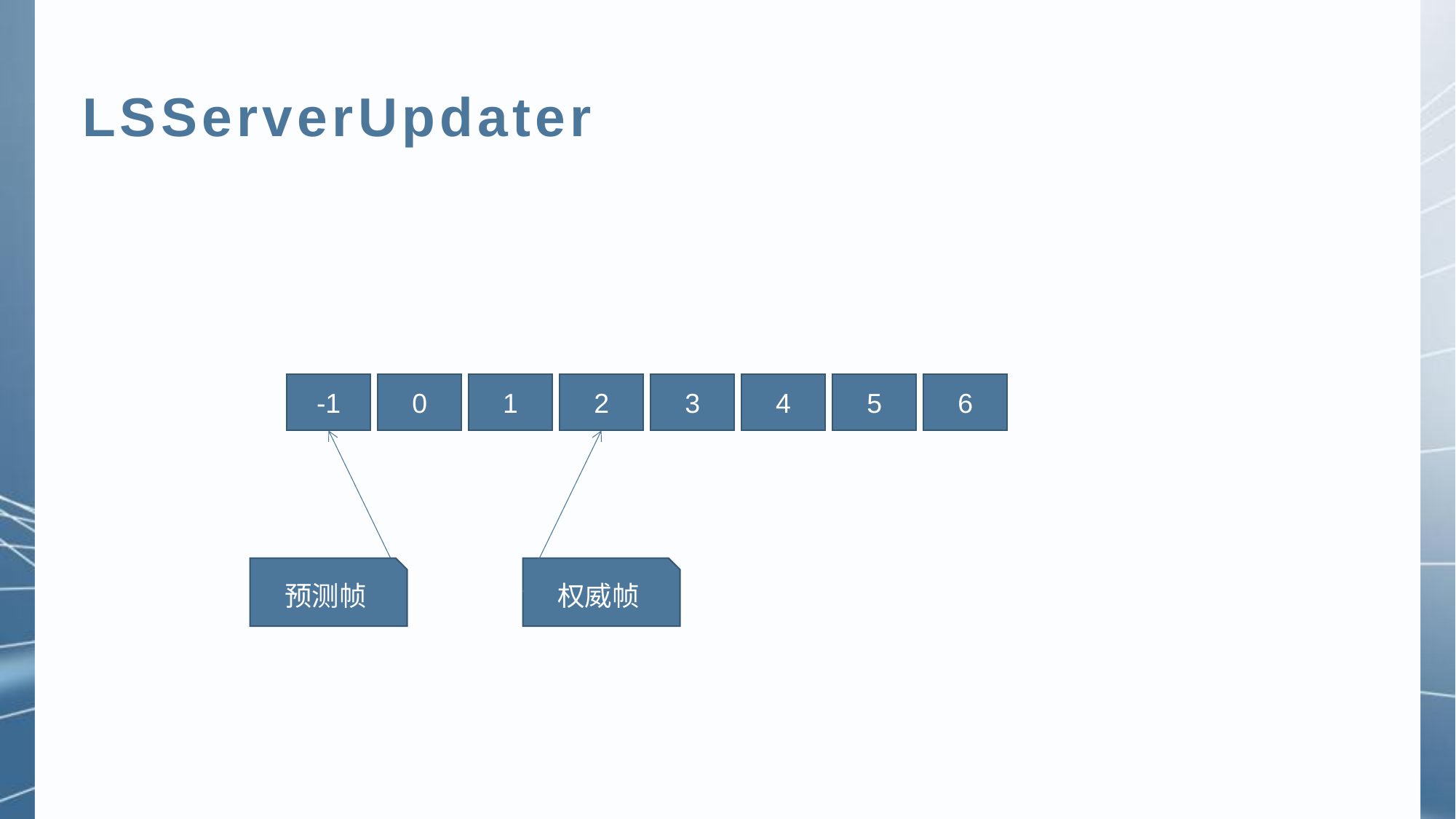

LSServerUpdater

-1
0
1
2
3
4
5
6
预测帧
权威帧